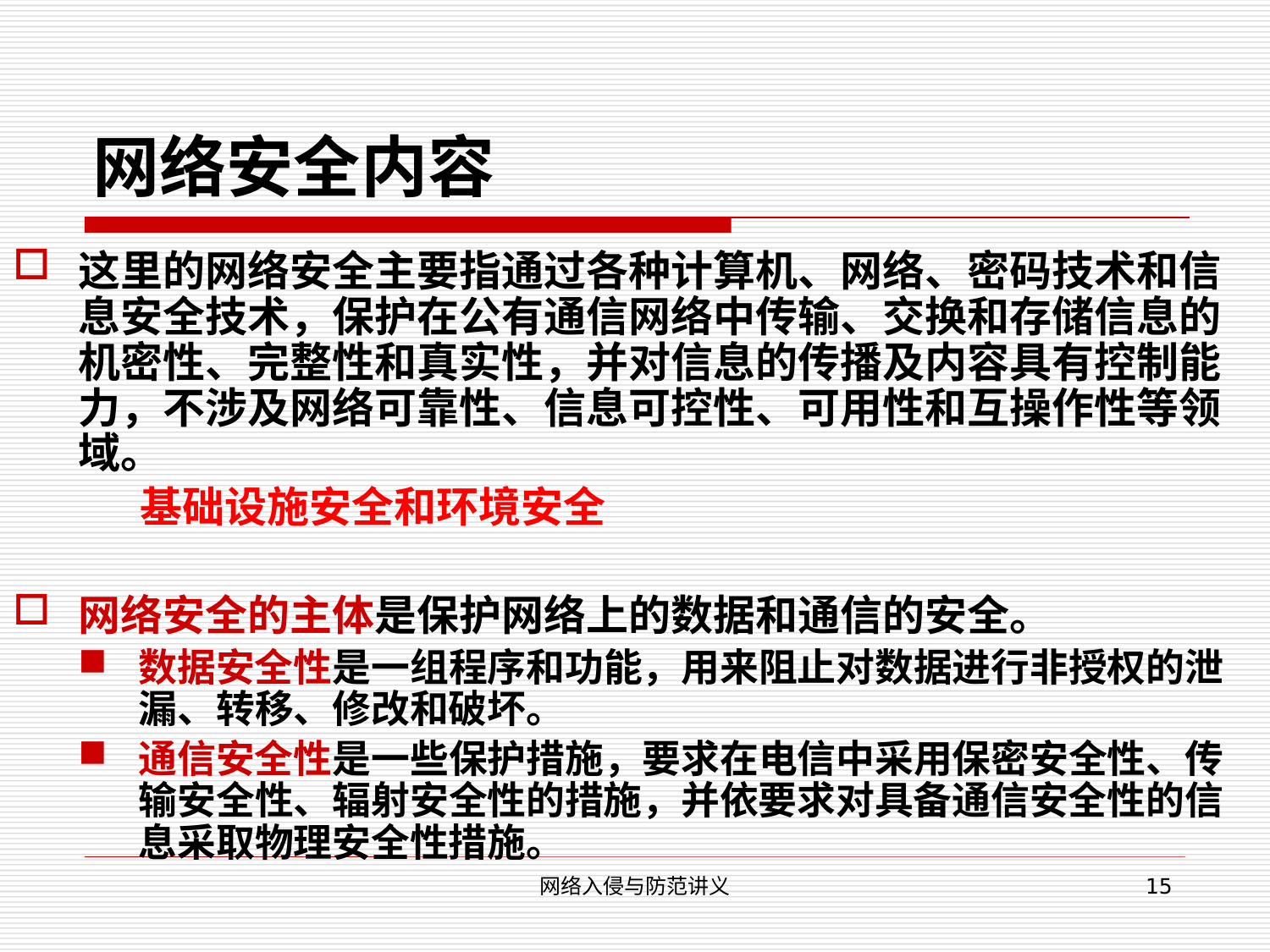

网络安全内容
这里的网络安全主要指通过各种计算机、网络、密码技术和信息安全技术，保护在公有通信网络中传输、交换和存储信息的机密性、完整性和真实性，并对信息的传播及内容具有控制能力，不涉及网络可靠性、信息可控性、可用性和互操作性等领域。
	基础设施安全和环境安全

网络安全的主体是保护网络上的数据和通信的安全。
数据安全性是一组程序和功能，用来阻止对数据进行非授权的泄漏、转移、修改和破坏。
通信安全性是一些保护措施，要求在电信中采用保密安全性、传输安全性、辐射安全性的措施，并依要求对具备通信安全性的信息采取物理安全性措施。

网络入侵与防范讲义
15